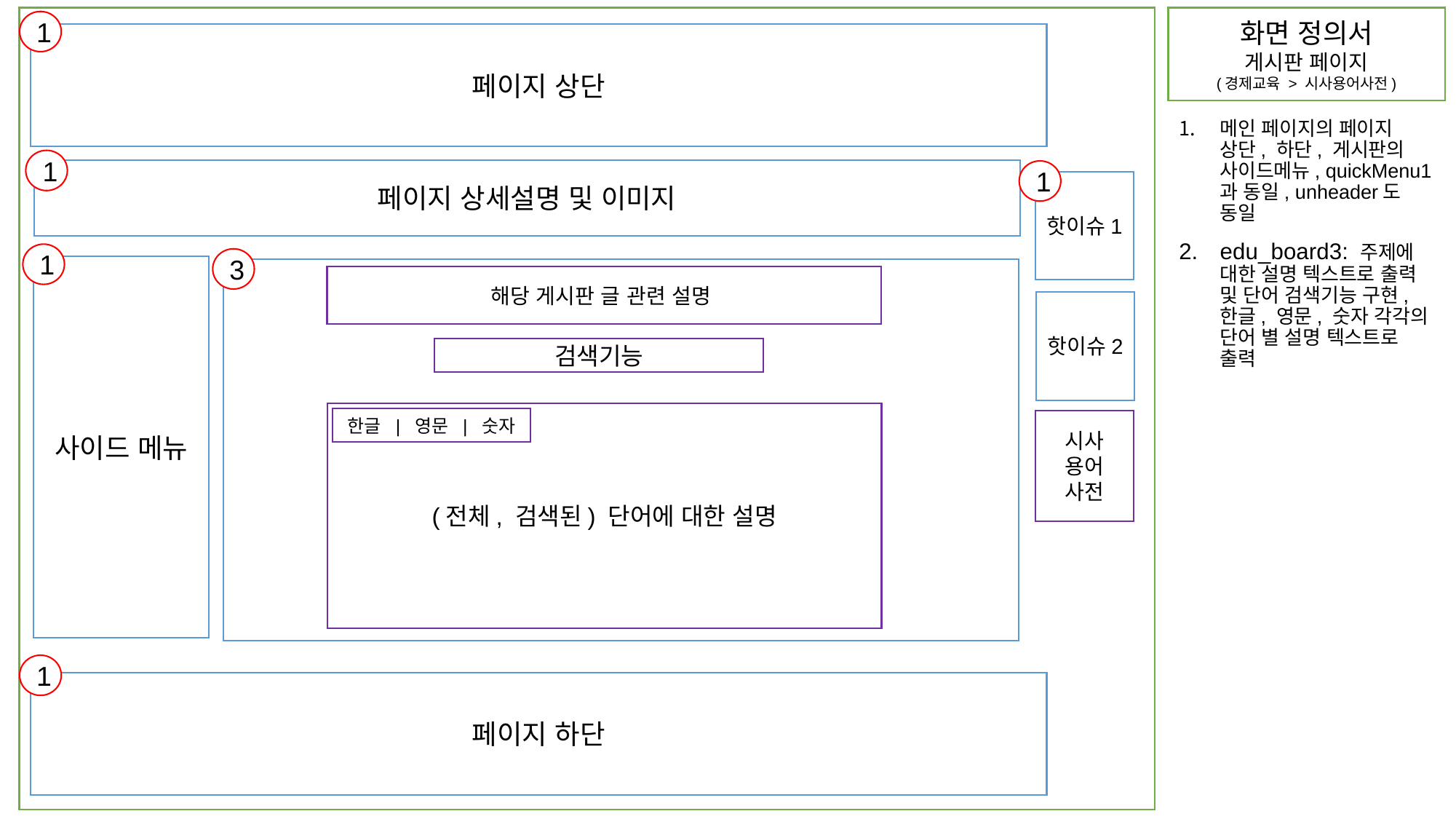

화면 정의서
게시판 페이지
(경제교육 > 시사용어사전)
1
페이지 상단
메인 페이지의 페이지 상단, 하단, 게시판의 사이드메뉴, quickMenu1과 동일, unheader도 동일
edu_board3: 주제에 대한 설명 텍스트로 출력 및 단어 검색기능 구현,
한글, 영문, 숫자 각각의 단어 별 설명 텍스트로 출력
1
페이지 상세설명 및 이미지
1

핫이슈1

1
3
사이드 메뉴

해당 게시판 글 관련 설명

핫이슈2

검색기능
(전체, 검색된) 단어에 대한 설명
한글  |  영문  |  숫자
시사 용어 사전
1
페이지 하단